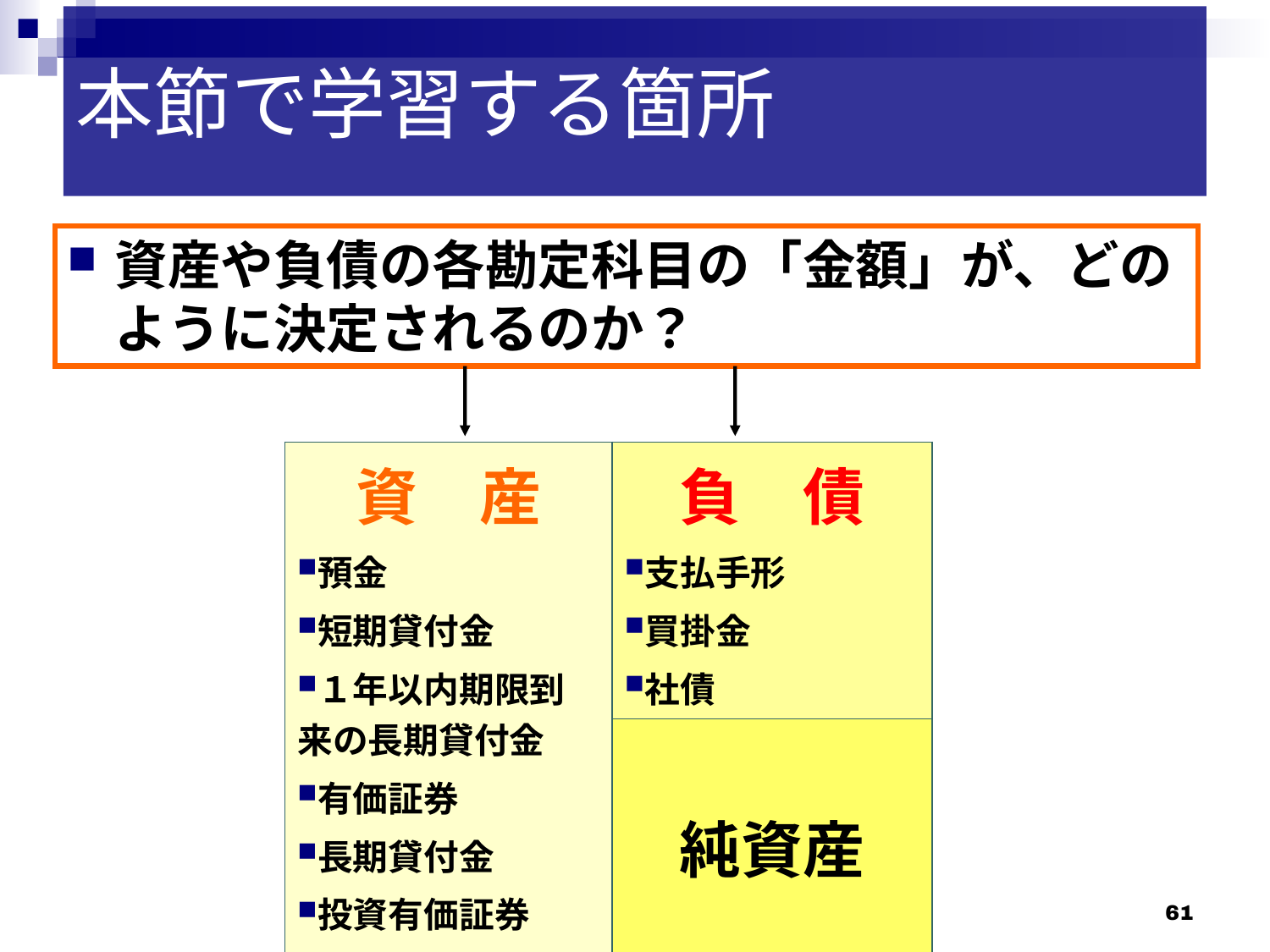

本節で学習する箇所
資産や負債の各勘定科目の「金額」が、どのように決定されるのか？

|  | 資　産 預金 短期貸付金 １年以内期限到来の長期貸付金 有価証券 長期貸付金 投資有価証券 関係会社株式 | 負　債 支払手形 買掛金 社債 |  |
| --- | --- | --- | --- |
|  |  | 純資産 |  |
61